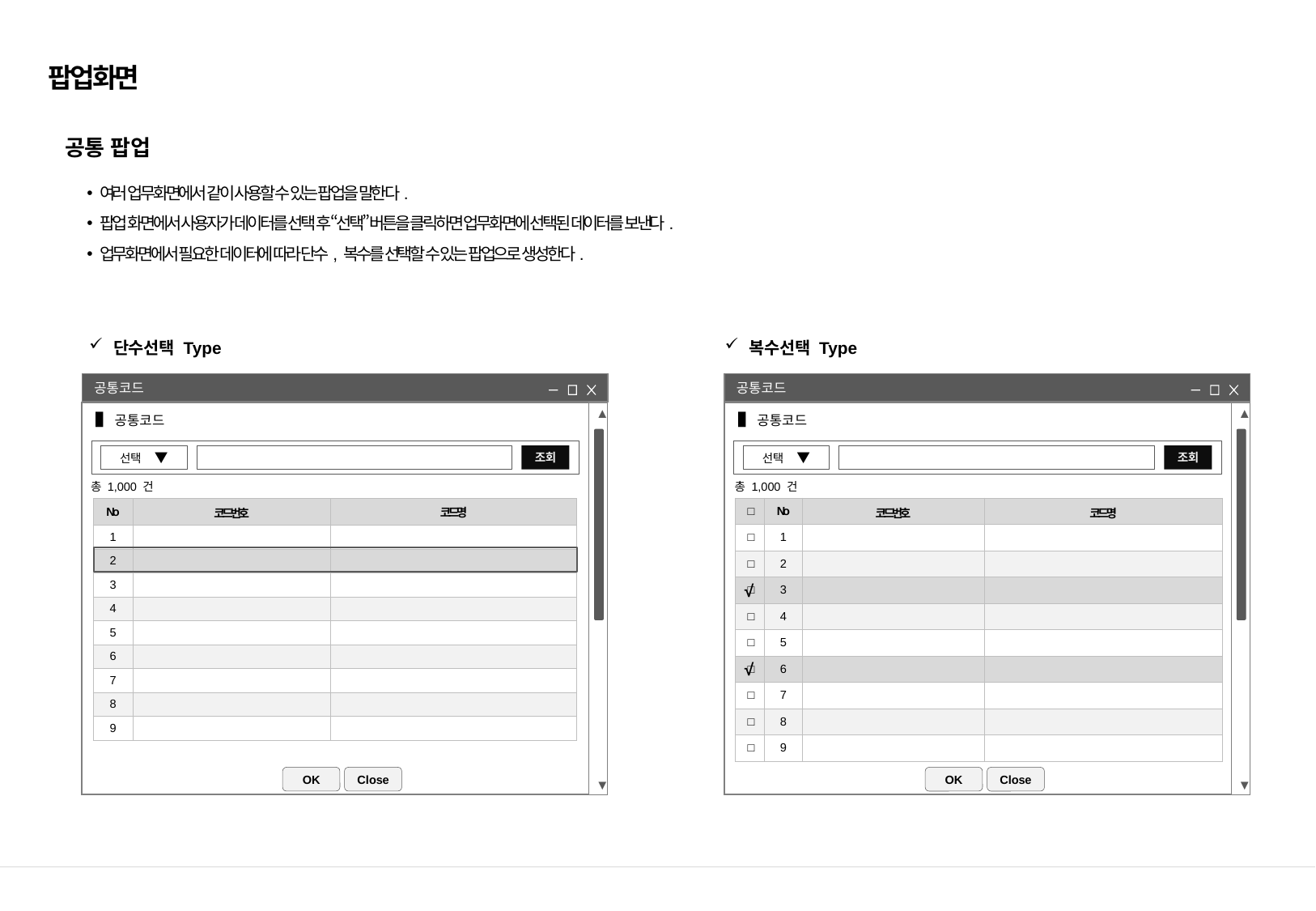

# 팝업화면
공통 팝업
여러 업무화면에서 같이 사용할 수 있는 팝업을 말한다.
팝업 화면에서 사용자가 데이터를 선택 후 “선택” 버튼을 클릭하면 업무화면에 선택된 데이터를 보낸다.
업무화면에서 필요한 데이터에 따라 단수, 복수를 선택할 수 있는 팝업으로 생성한다.
단수선택 Type
복수선택 Type
공통코드

공통코드

▲

▼
▲

▼

▌공통코드
▌공통코드

선택    ▼

조회
선택    ▼

조회
총 1,000 건
총 1,000 건
| □ | No | 코드번호 | 코드명 |
| --- | --- | --- | --- |
| □ | 1 |  |  |
| □ | 2 |  |  |
| □ | 3 |  |  |
| □ | 4 |  |  |
| □ | 5 |  |  |
| □ | 6 |  |  |
| □ | 7 |  |  |
| □ | 8 |  |  |
| □ | 9 |  |  |
| No | 코드번호 | 코드명 |
| --- | --- | --- |
| 1 |  |  |
| 2 |  |  |
| 3 |  |  |
| 4 |  |  |
| 5 |  |  |
| 6 |  |  |
| 7 |  |  |
| 8 |  |  |
| 9 |  |  |

√
√
OK
Close
OK
Close